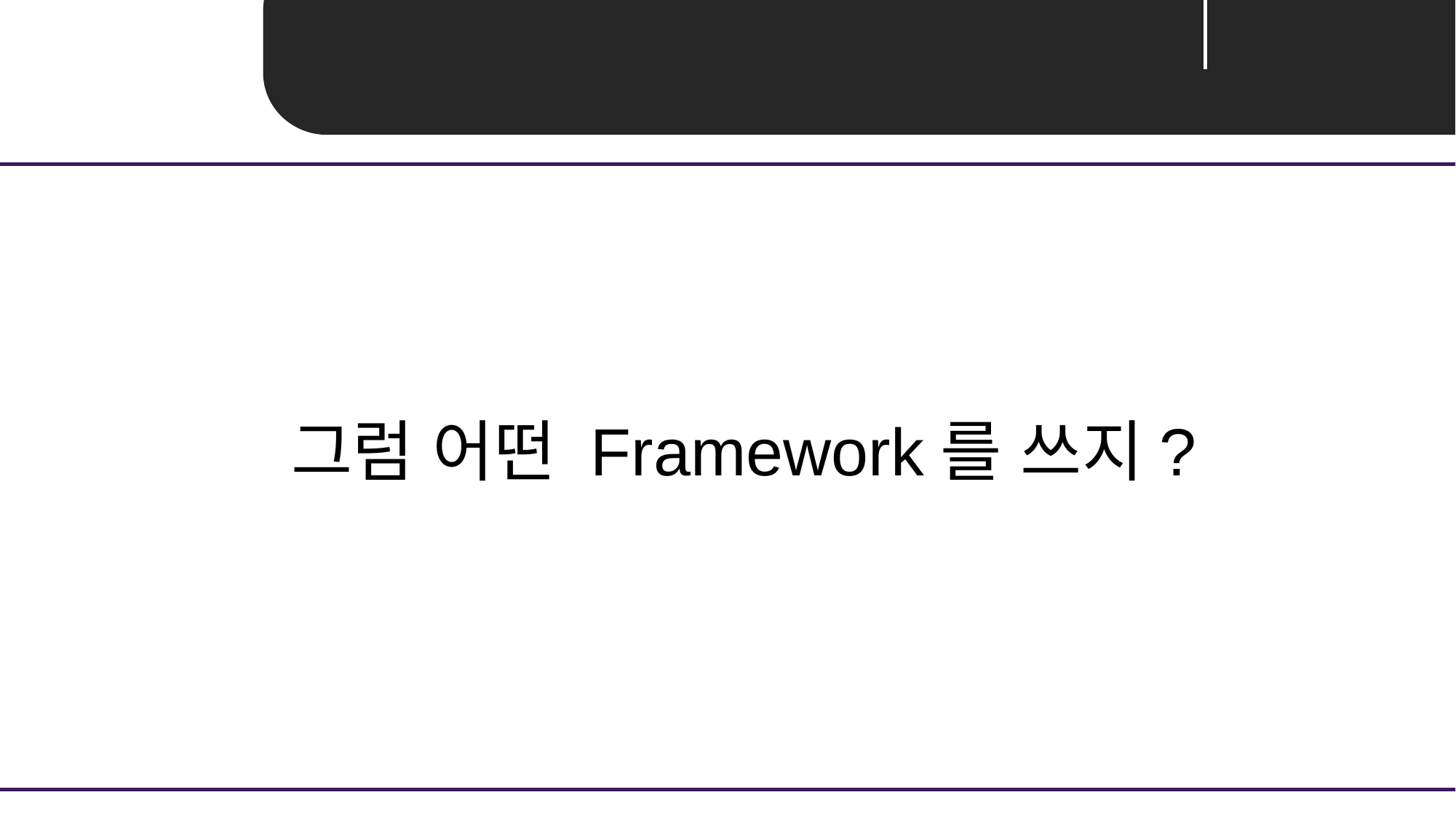

Unit  01 ㅣ  Intro
그럼 어떤 Framework를 쓰지?